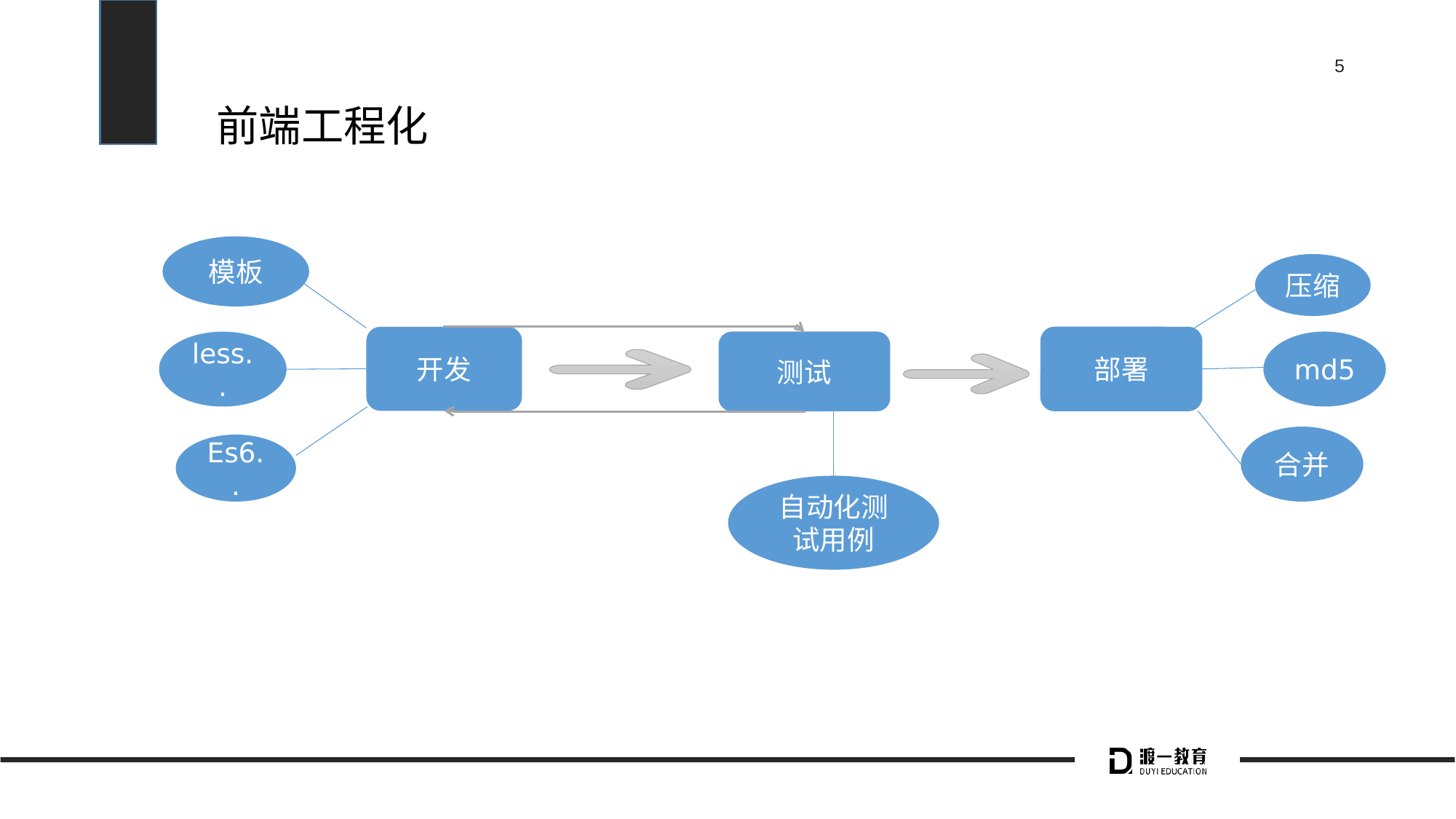

# 前端工程化
模板
压缩
部署
开发
测试
md5
less..

合并
Es6..
自动化测试用例